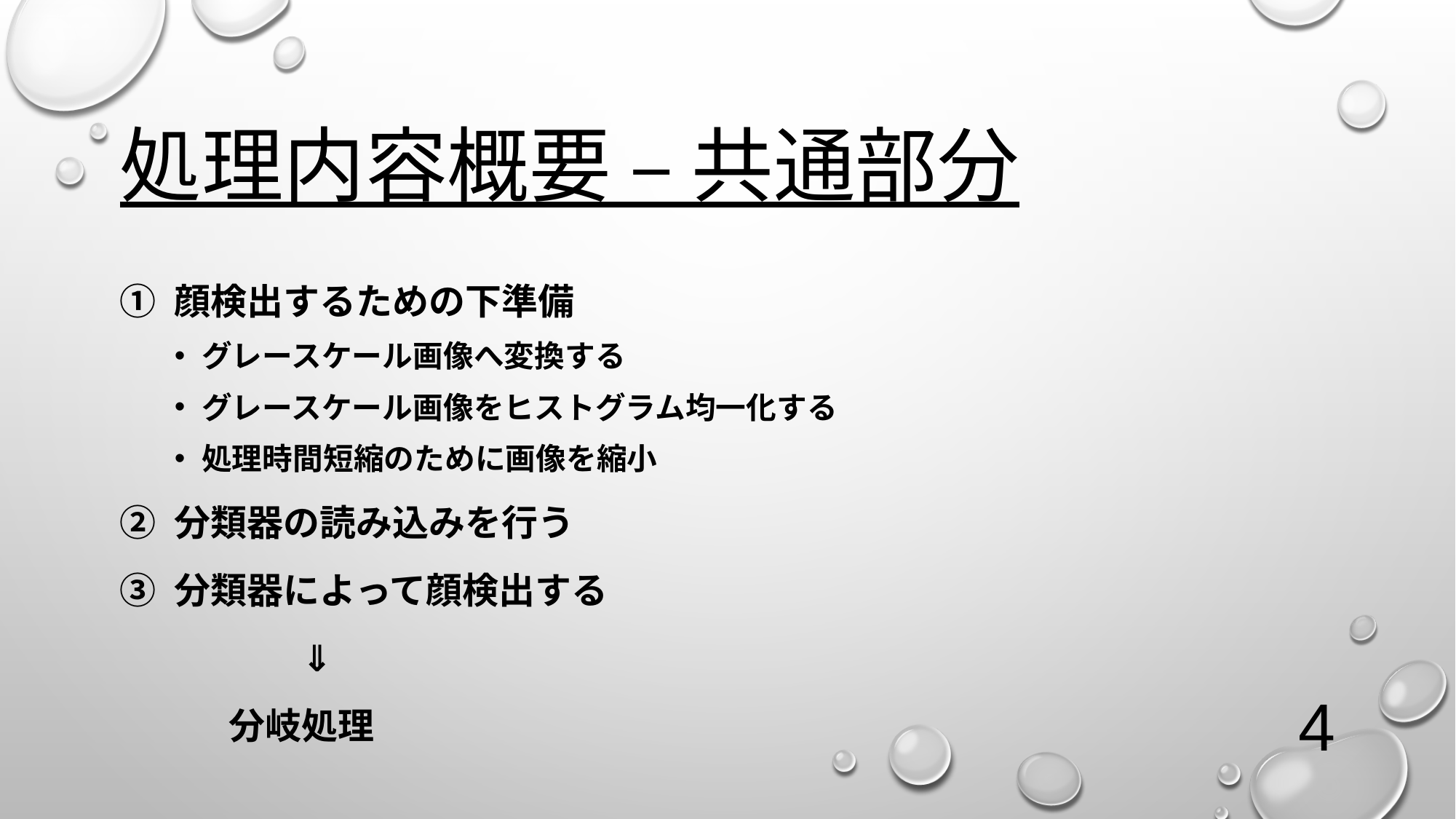

# 処理内容概要 – 共通部分
顔検出するための下準備
グレースケール画像へ変換する
グレースケール画像をヒストグラム均一化する
処理時間短縮のために画像を縮小
分類器の読み込みを行う
分類器によって顔検出する
	　　⇓
	分岐処理
4